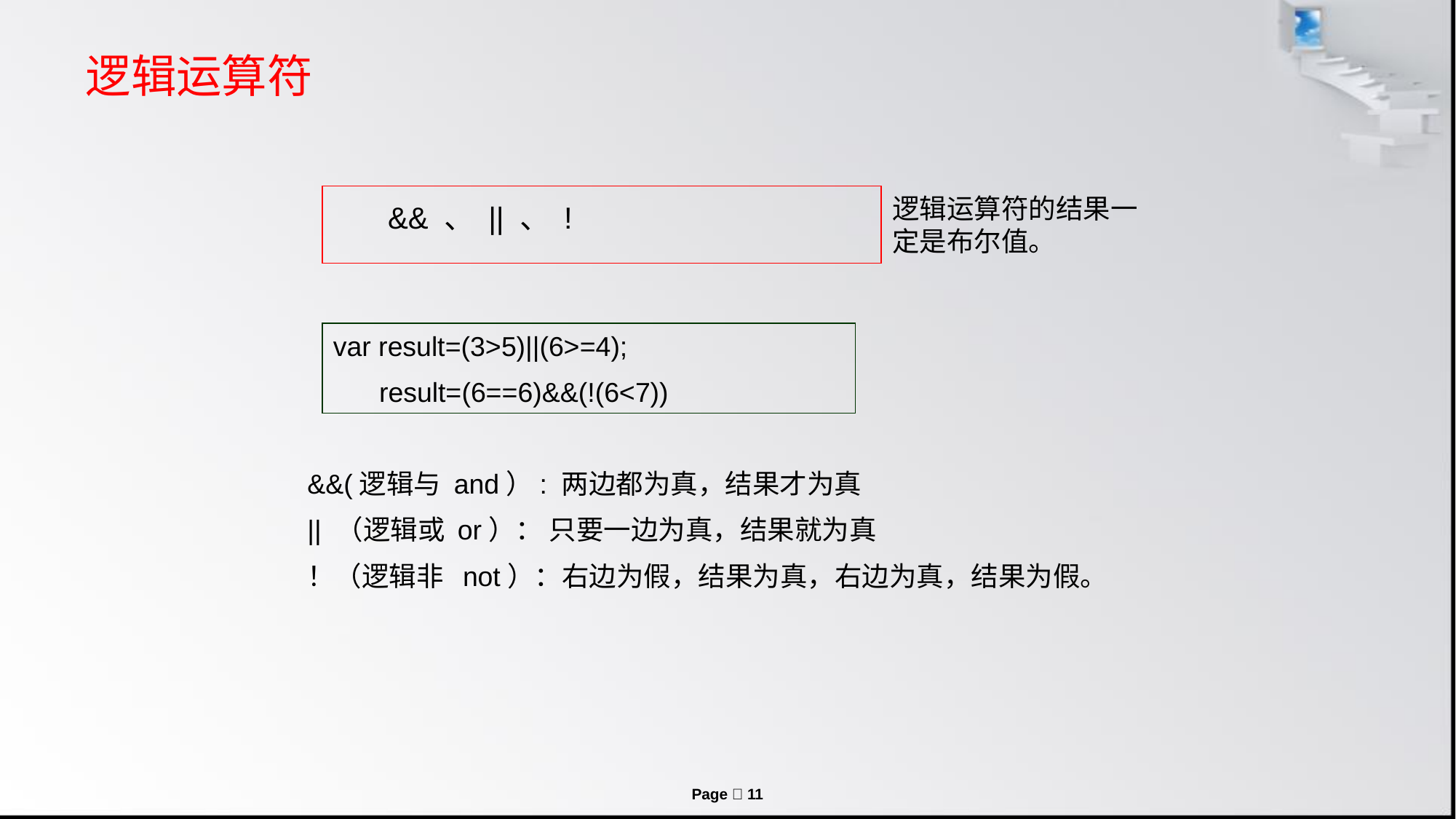

# 逻辑运算符
&& 、 || 、 !
逻辑运算符的结果一定是布尔值。
var result=(3>5)||(6>=4);
      result=(6==6)&&(!(6<7))
&&(逻辑与 and）: 两边都为真，结果才为真
|| （逻辑或 or）： 只要一边为真，结果就为真
！（逻辑非  not）：右边为假，结果为真，右边为真，结果为假。